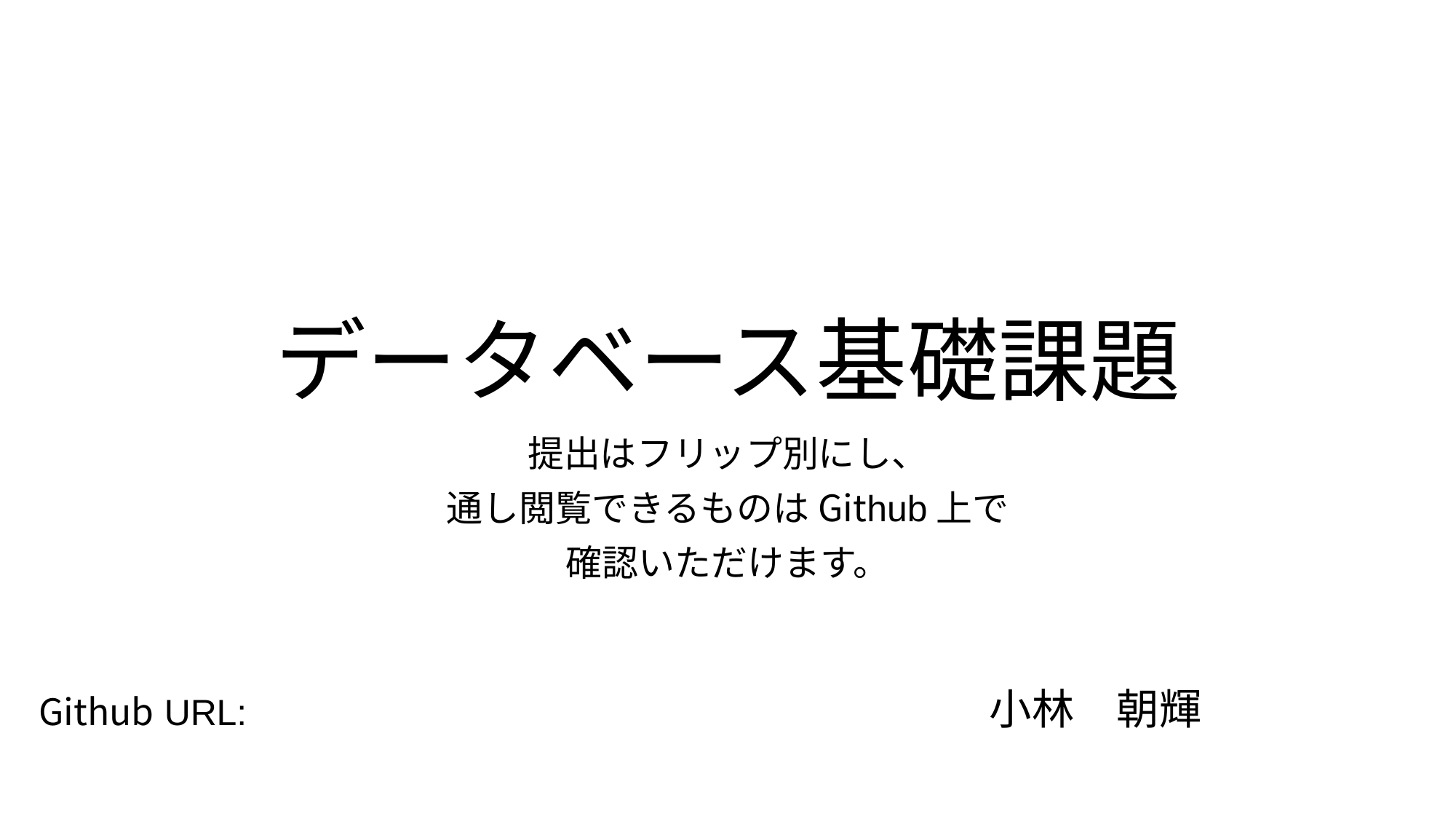

# データベース基礎課題
提出はフリップ別にし、
通し閲覧できるものはGithub上で
確認いただけます。

　　　　小林　朝輝
Github URL: